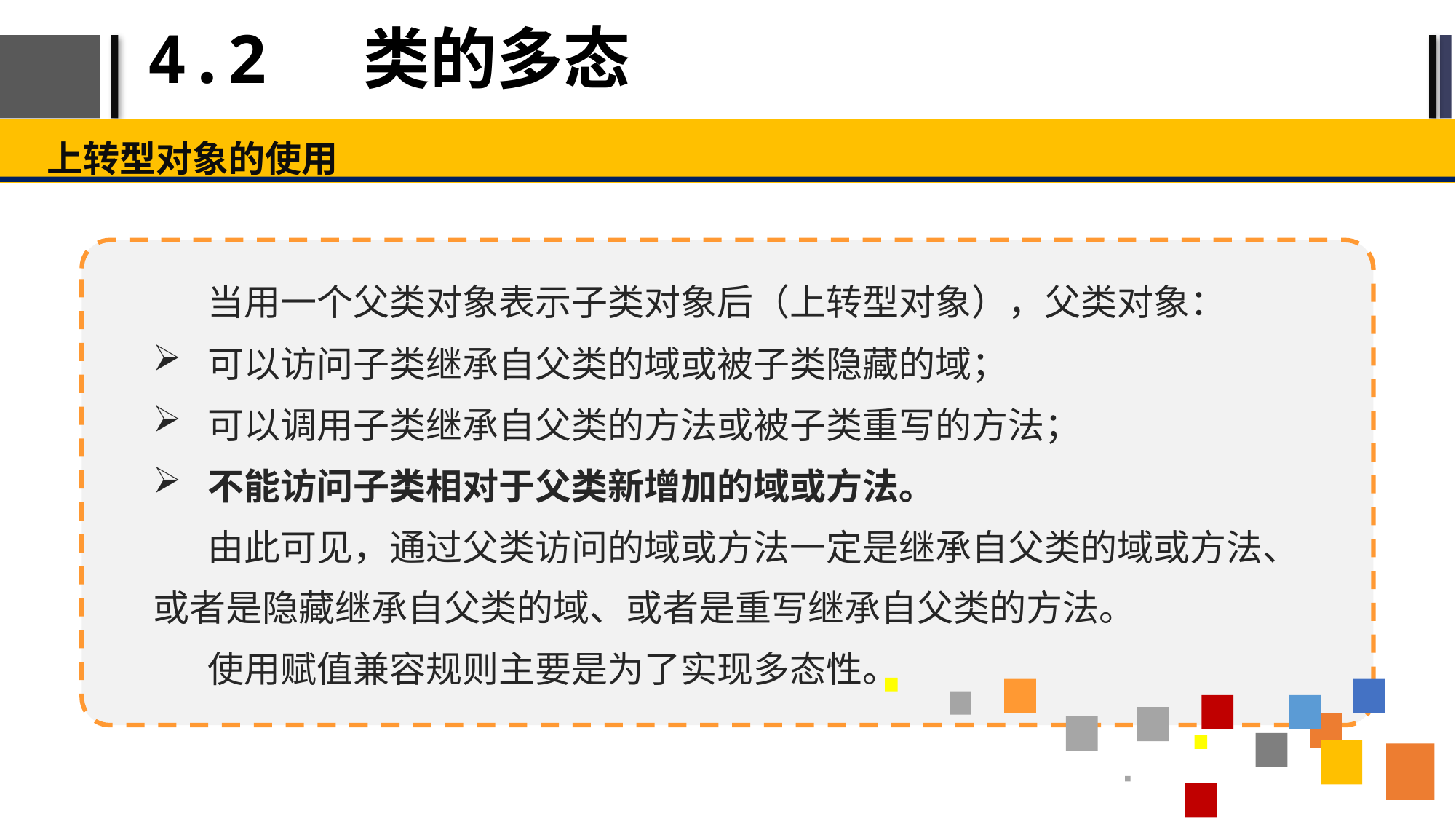

# 4.2  类的多态

上转型对象的使用

当用一个父类对象表示子类对象后（上转型对象），父类对象：
可以访问子类继承自父类的域或被子类隐藏的域；
可以调用子类继承自父类的方法或被子类重写的方法；
不能访问子类相对于父类新增加的域或方法。
由此可见，通过父类访问的域或方法一定是继承自父类的域或方法、或者是隐藏继承自父类的域、或者是重写继承自父类的方法。
使用赋值兼容规则主要是为了实现多态性。